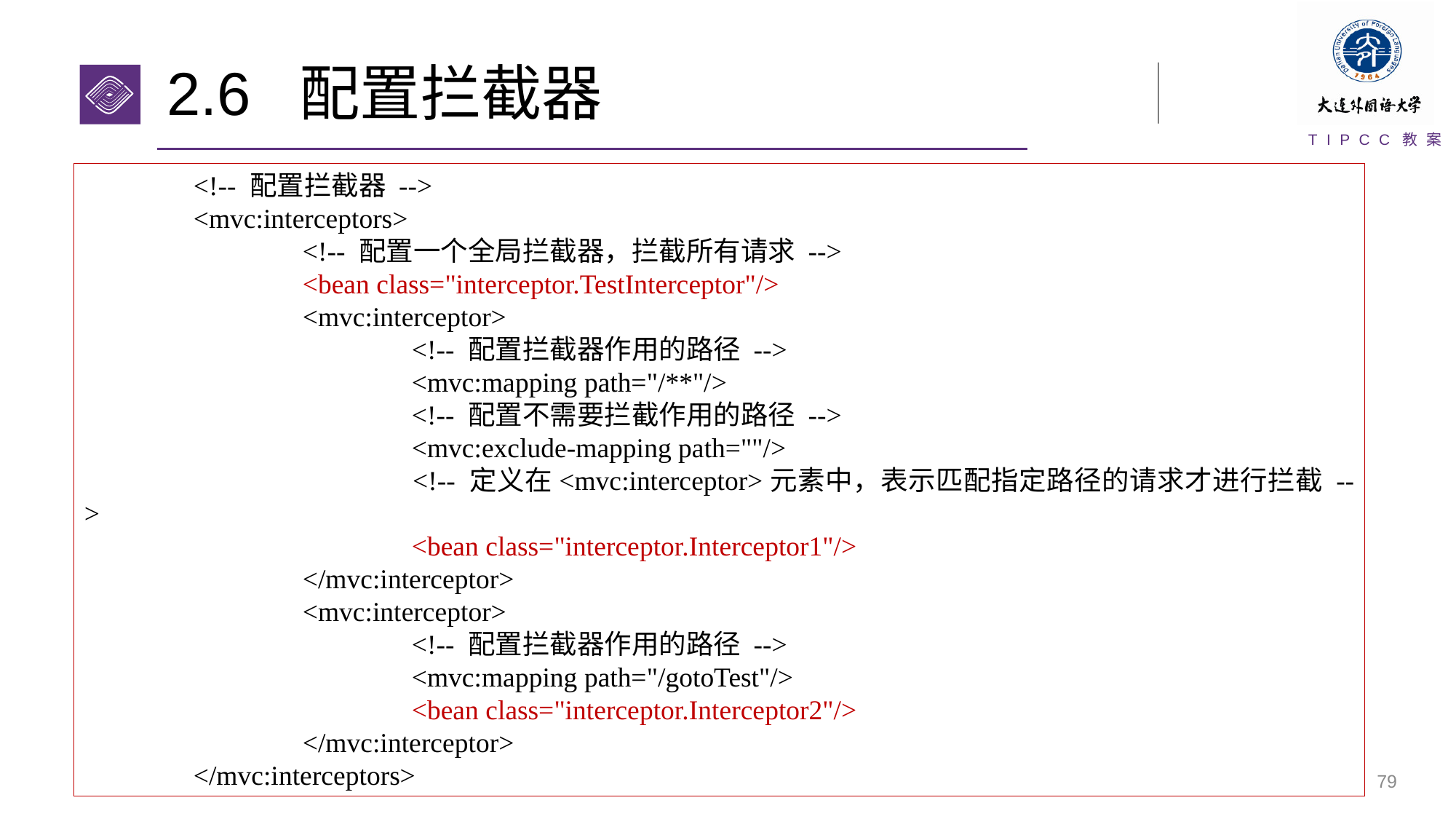

# 2.6  配置拦截器
	<!-- 配置拦截器 -->
  	<mvc:interceptors>
  		<!-- 配置一个全局拦截器，拦截所有请求 -->
  		<bean class="interceptor.TestInterceptor"/>
  		<mvc:interceptor>
  			<!-- 配置拦截器作用的路径 -->
  			<mvc:mapping path="/**"/>
  			<!-- 配置不需要拦截作用的路径 -->
  			<mvc:exclude-mapping path=""/>
  			<!-- 定义在<mvc:interceptor>元素中，表示匹配指定路径的请求才进行拦截 -->
  			<bean class="interceptor.Interceptor1"/>
  		</mvc:interceptor>
  		<mvc:interceptor>
  			<!-- 配置拦截器作用的路径 -->
  			<mvc:mapping path="/gotoTest"/>
  			<bean class="interceptor.Interceptor2"/>
  		</mvc:interceptor>
  	</mvc:interceptors>
79